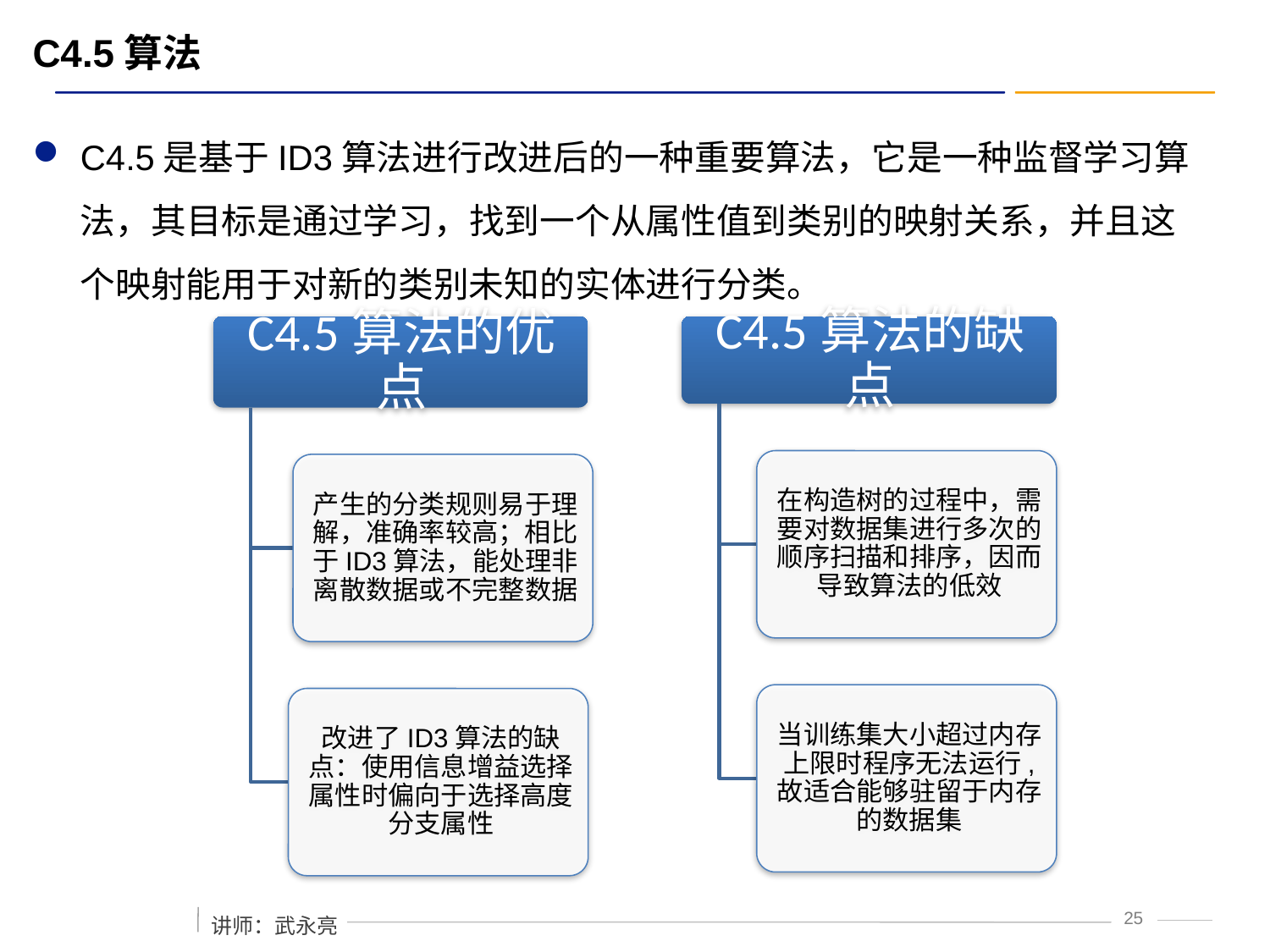

# C4.5算法
C4.5是基于ID3算法进行改进后的一种重要算法，它是一种监督学习算法，其目标是通过学习，找到一个从属性值到类别的映射关系，并且这个映射能用于对新的类别未知的实体进行分类。

C4.5算法的优点
产生的分类规则易于理解，准确率较高；相比于ID3算法，能处理非离散数据或不完整数据
改进了ID3算法的缺点：使用信息增益选择属性时偏向于选择高度分支属性
C4.5算法的缺点
在构造树的过程中，需要对数据集进行多次的顺序扫描和排序，因而导致算法的低效
当训练集大小超过内存上限时程序无法运行, 故适合能够驻留于内存的数据集